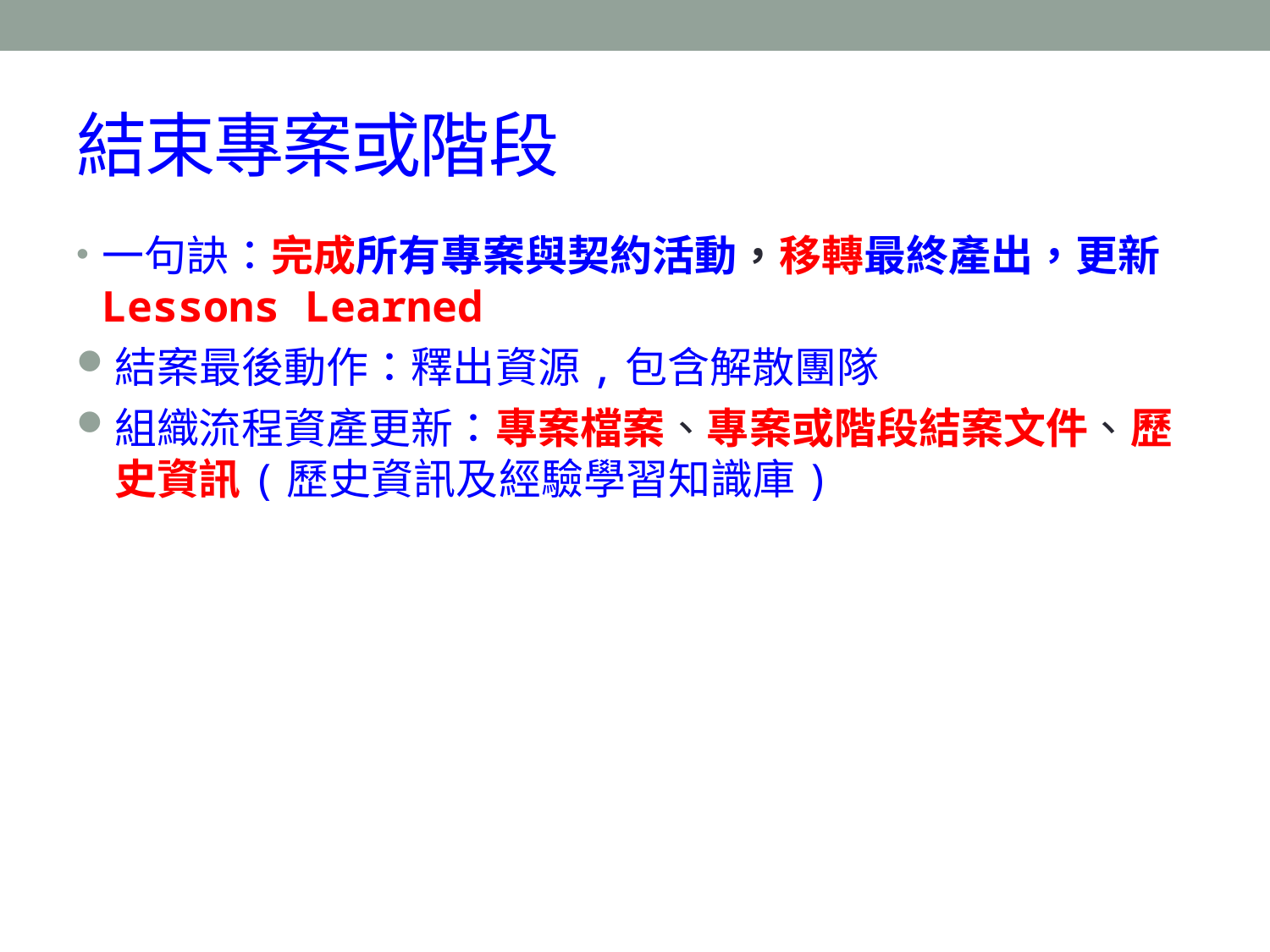

# 結束專案或階段
一句訣：完成所有專案與契約活動，移轉最終產出，更新Lessons Learned
結案最後動作：釋出資源,包含解散團隊
組織流程資產更新：專案檔案、專案或階段結案文件、歷史資訊(歷史資訊及經驗學習知識庫)